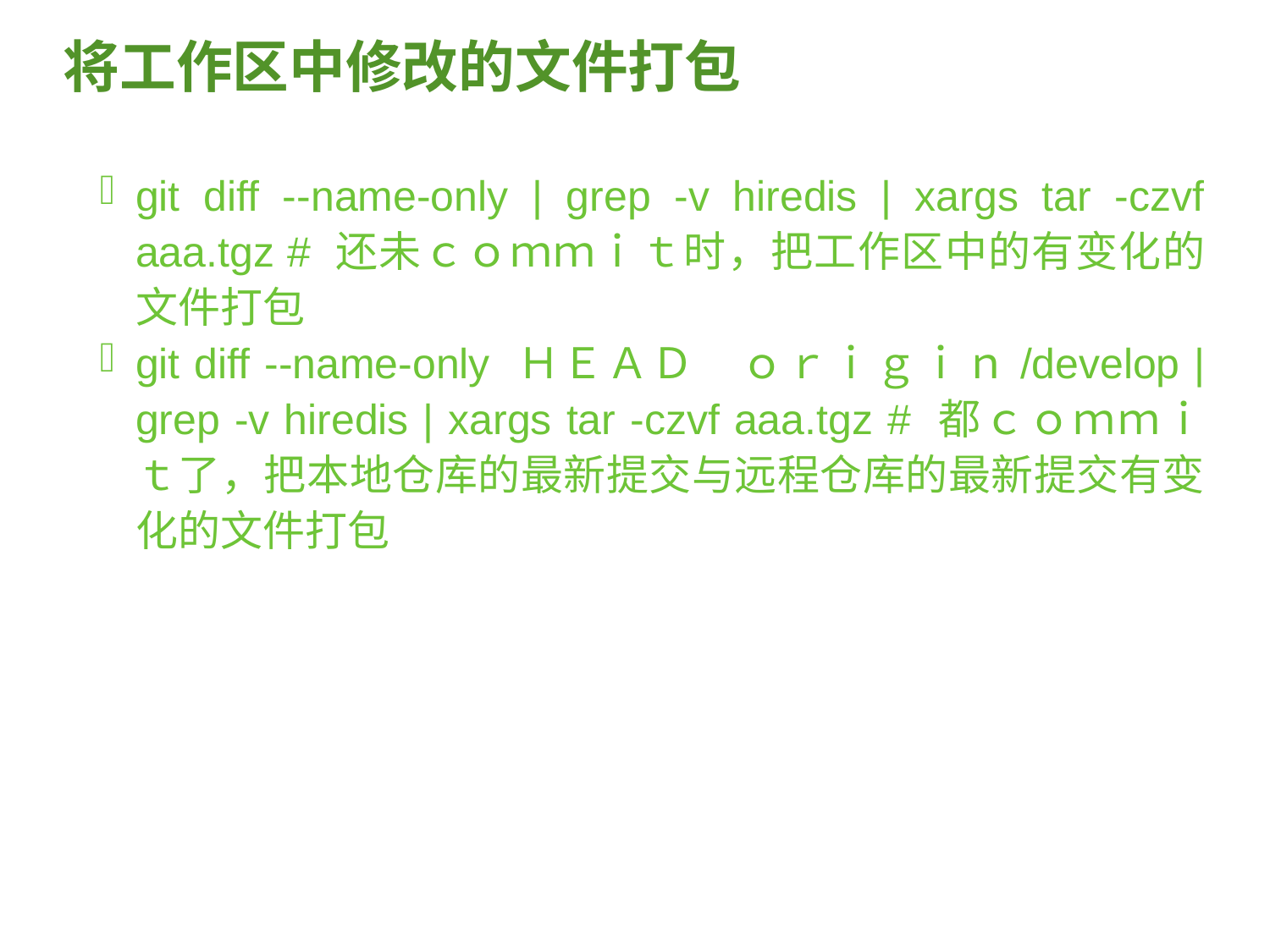

将工作区中修改的文件打包
git diff --name-only | grep -v hiredis | xargs tar -czvf aaa.tgz # 还未ｃｏｍｍｉｔ时，把工作区中的有变化的文件打包
git diff --name-only ＨＥＡＤ　ｏｒｉｇｉｎ/develop | grep -v hiredis | xargs tar -czvf aaa.tgz # 都ｃｏｍｍｉｔ了，把本地仓库的最新提交与远程仓库的最新提交有变化的文件打包